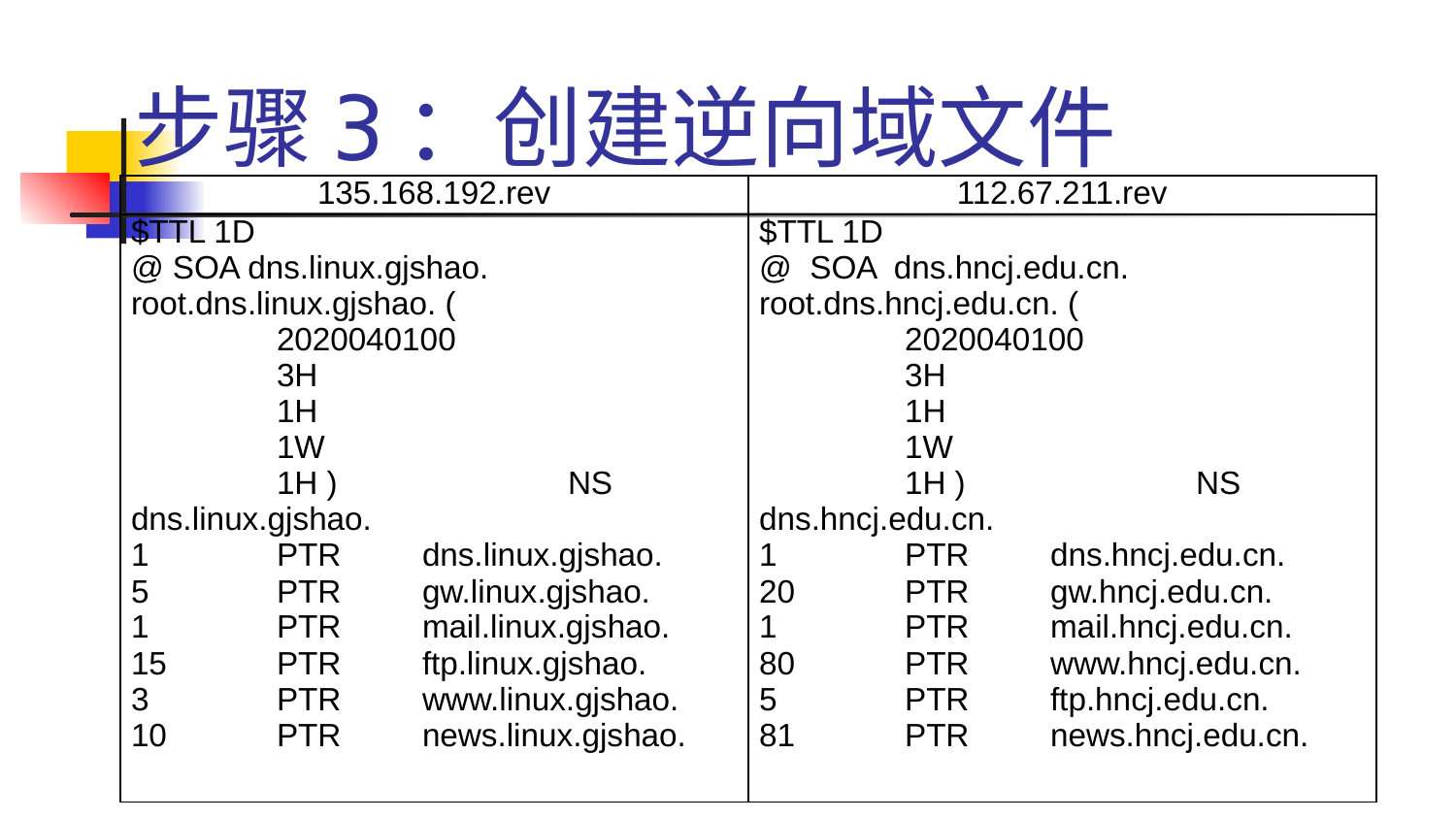

# 步骤3：创建逆向域文件
| 135.168.192.rev | 112.67.211.rev |
| --- | --- |
| $TTL 1D @ SOA dns.linux.gjshao. root.dns.linux.gjshao. ( 2020040100 3H 1H 1W 1H ) NS dns.linux.gjshao. 1 PTR dns.linux.gjshao. 5 PTR gw.linux.gjshao. 1 PTR mail.linux.gjshao. 15 PTR ftp.linux.gjshao. 3 PTR www.linux.gjshao. 10 PTR news.linux.gjshao. | $TTL 1D @ SOA dns.hncj.edu.cn. root.dns.hncj.edu.cn. ( 2020040100 3H 1H 1W 1H ) NS dns.hncj.edu.cn. 1 PTR dns.hncj.edu.cn. 20 PTR gw.hncj.edu.cn. 1 PTR mail.hncj.edu.cn. 80 PTR www.hncj.edu.cn. 5 PTR ftp.hncj.edu.cn. 81 PTR news.hncj.edu.cn. |